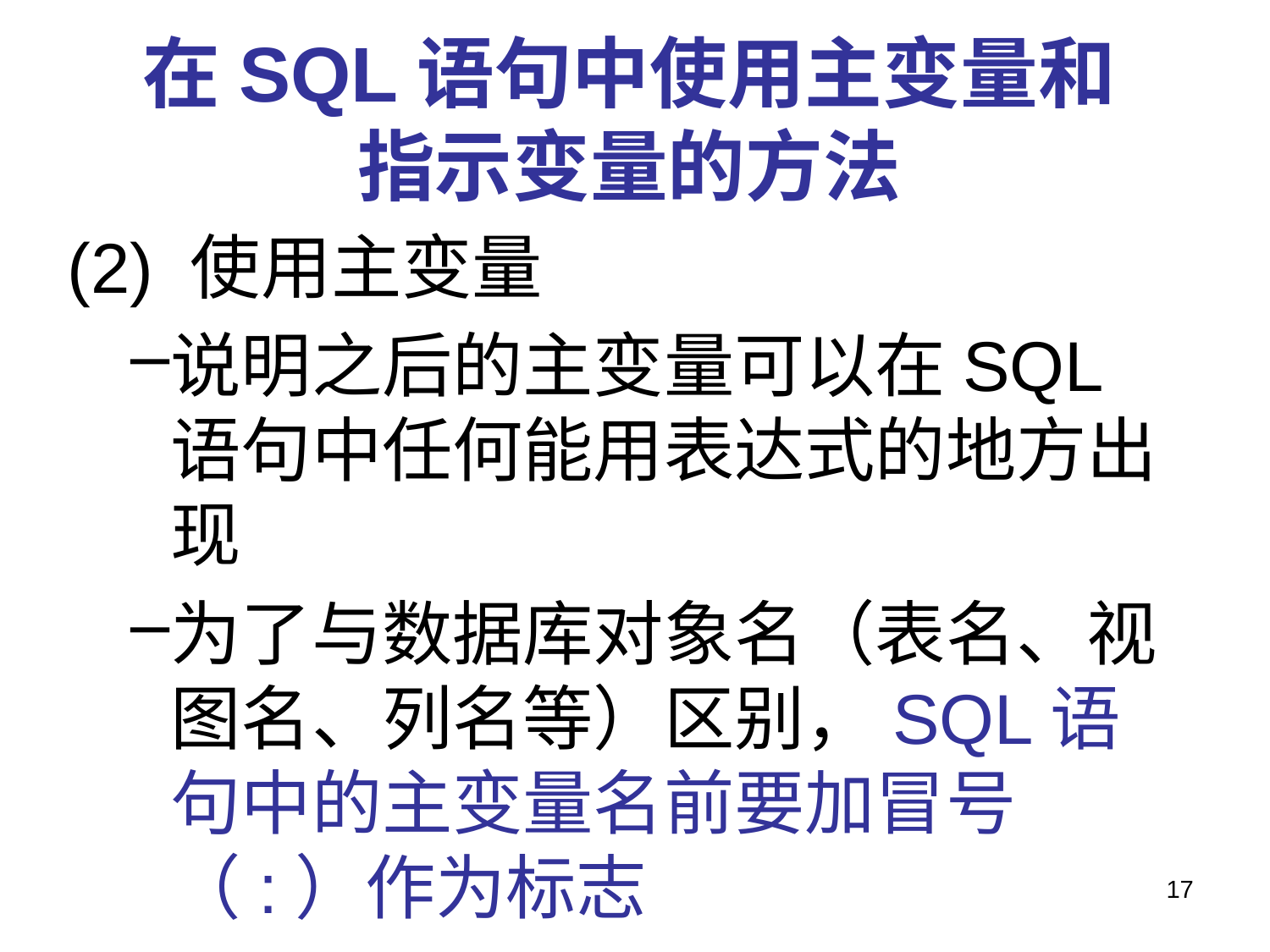

# 在SQL语句中使用主变量和 指示变量的方法
(2) 使用主变量
说明之后的主变量可以在SQL语句中任何能用表达式的地方出现
为了与数据库对象名（表名、视图名、列名等）区别，SQL语句中的主变量名前要加冒号（:）作为标志

17